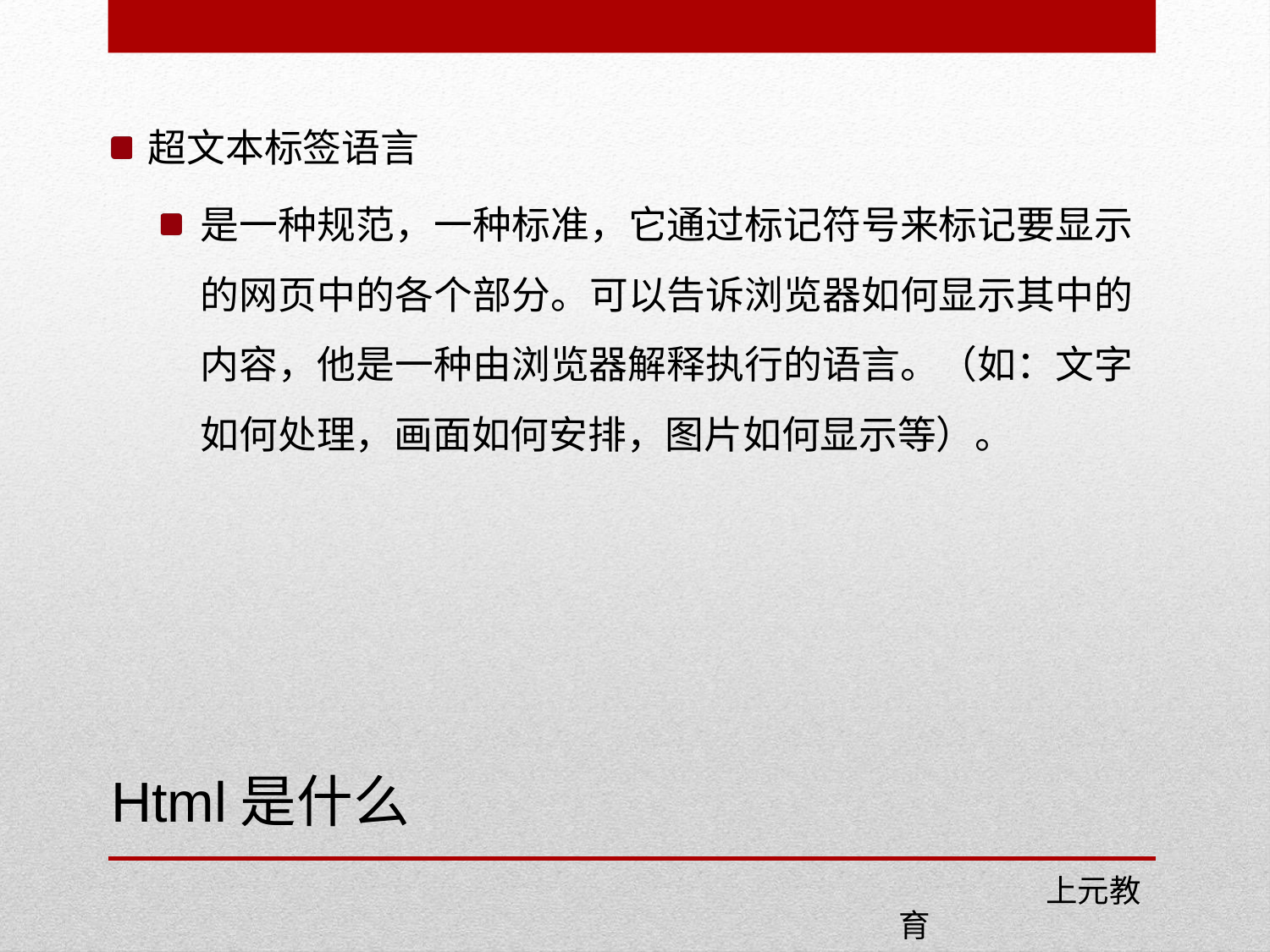

超文本标签语言
是一种规范，一种标准，它通过标记符号来标记要显示 的网页中的各个部分。可以告诉浏览器如何显示其中的 内容，他是一种由浏览器解释执行的语言。（如：文字 如何处理，画面如何安排，图片如何显示等）。

Html是什么
              上元教育